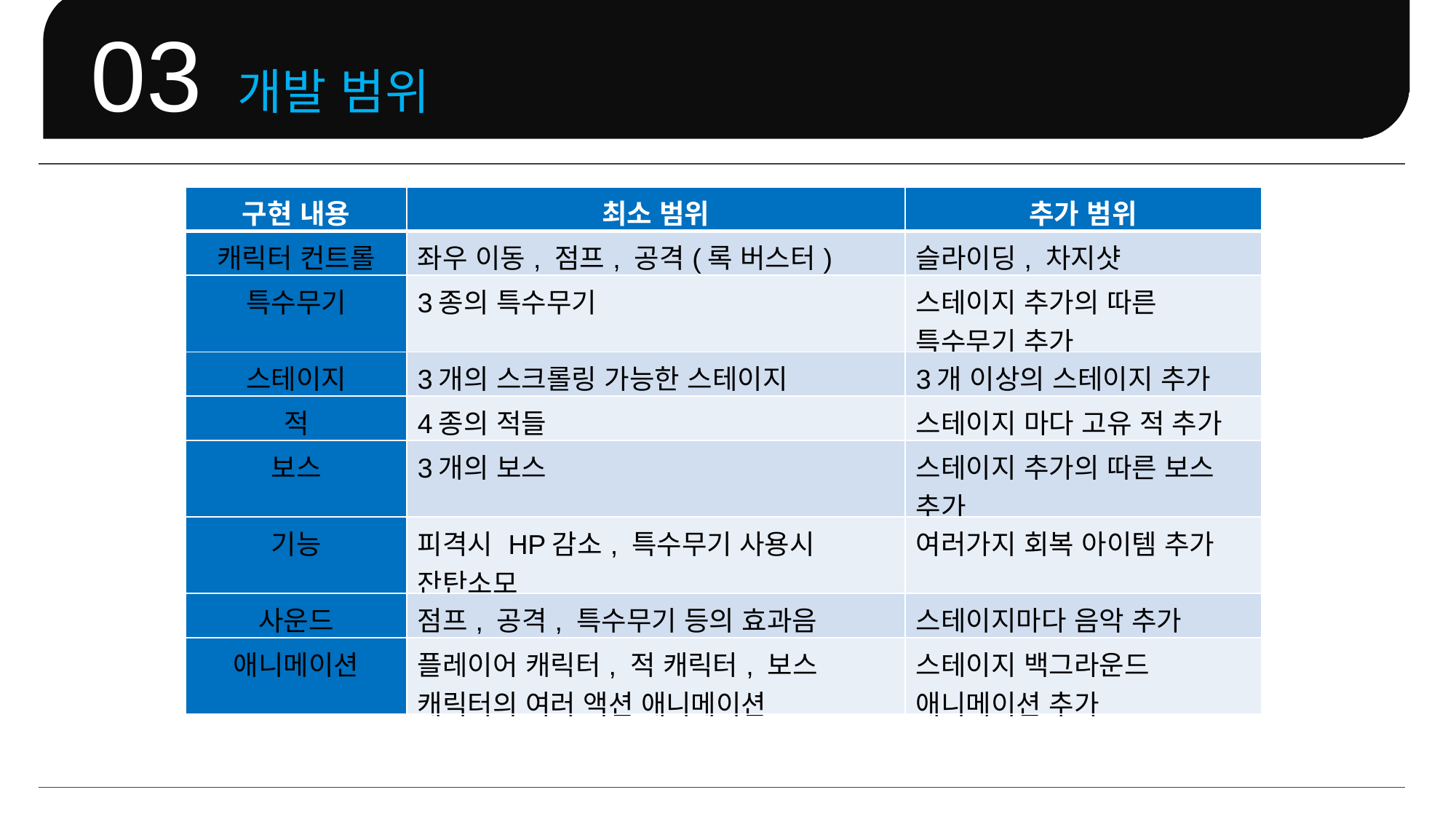

개발 범위
03
| 구현 내용 | 최소 범위 | 추가 범위 |
| --- | --- | --- |
| 캐릭터 컨트롤 | 좌우 이동, 점프, 공격(록 버스터) | 슬라이딩, 차지샷 |
| 특수무기 | 3종의 특수무기 | 스테이지 추가의 따른 특수무기 추가 |
| 스테이지 | 3개의 스크롤링 가능한 스테이지 | 3개 이상의 스테이지 추가 |
| 적 | 4종의 적들 | 스테이지 마다 고유 적 추가 |
| 보스 | 3개의 보스 | 스테이지 추가의 따른 보스 추가 |
| 기능 | 피격시 HP감소, 특수무기 사용시 잔탄소모 | 여러가지 회복 아이템 추가 |
| 사운드 | 점프, 공격, 특수무기 등의 효과음 | 스테이지마다 음악 추가 |
| 애니메이션 | 플레이어 캐릭터, 적 캐릭터, 보스 캐릭터의 여러 액션 애니메이션 | 스테이지 백그라운드 애니메이션 추가 |